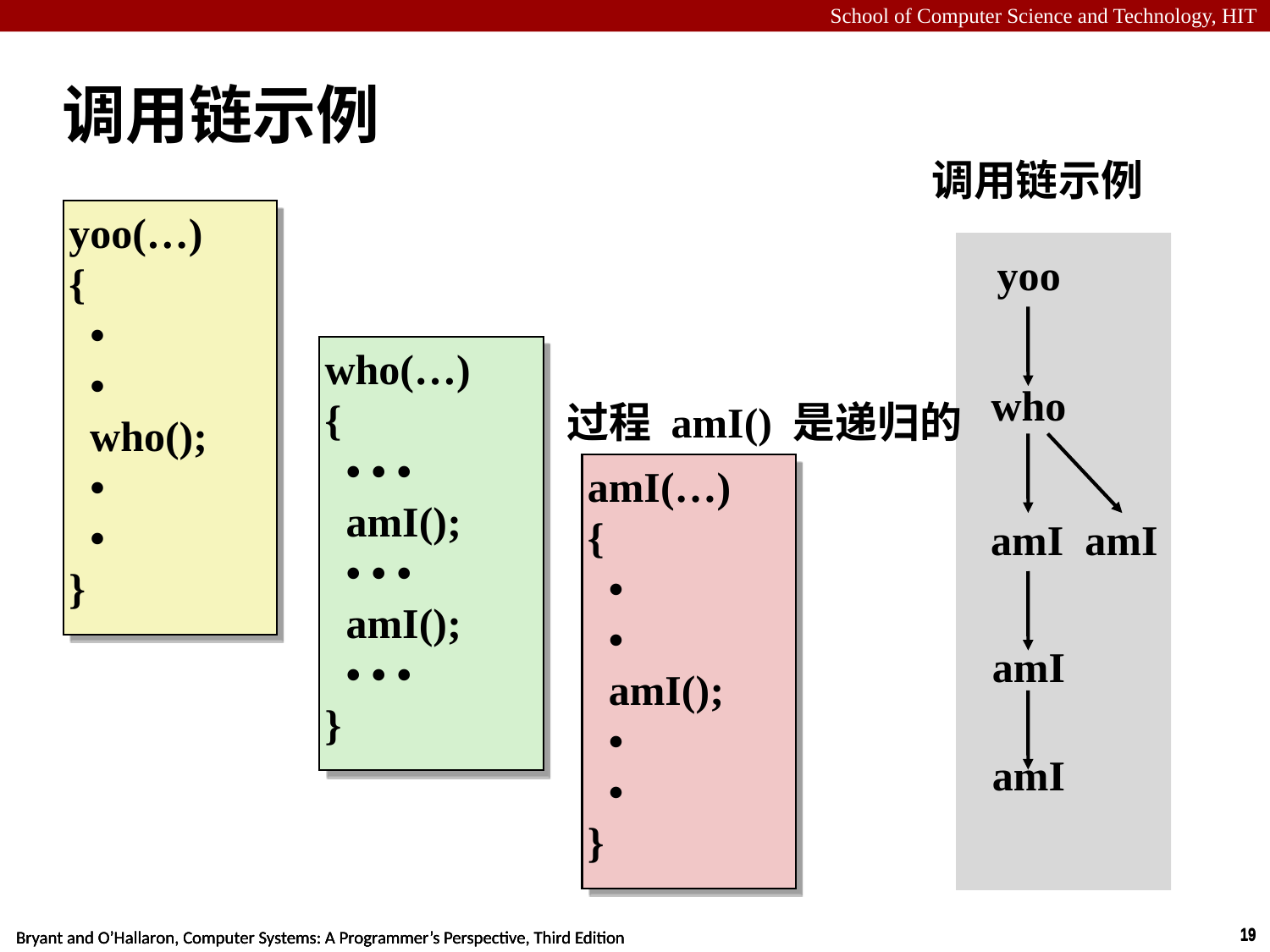

# 调用链示例
调用链示例
yoo(…)
{
  •
  •
  who();
  •
  •
}

yoo

who(…)
{
  • • •
  amI();
  • • •
  amI();
  • • •
}
who
过程 amI() 是递归的

amI(…)
{
  •
  •
  amI();
  •
  •
}
amI
amI

amI

amI